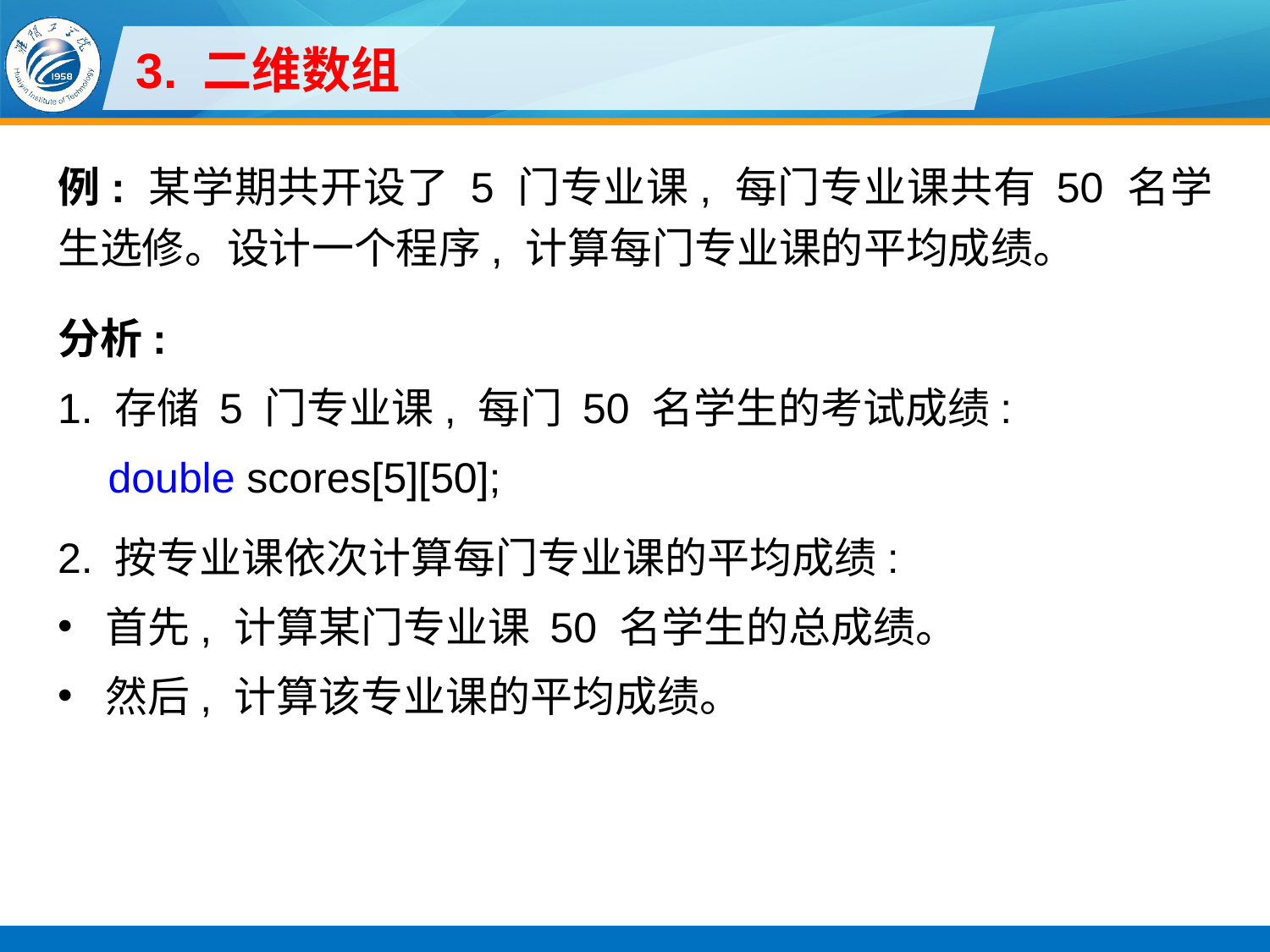

# 3. 二维数组
例: 某学期共开设了 5 门专业课, 每门专业课共有 50 名学生选修。设计一个程序, 计算每门专业课的平均成绩。
分析:
1. 存储 5 门专业课, 每门 50 名学生的考试成绩:
double scores[5][50];
2. 按专业课依次计算每门专业课的平均成绩:
首先, 计算某门专业课 50 名学生的总成绩。
然后, 计算该专业课的平均成绩。